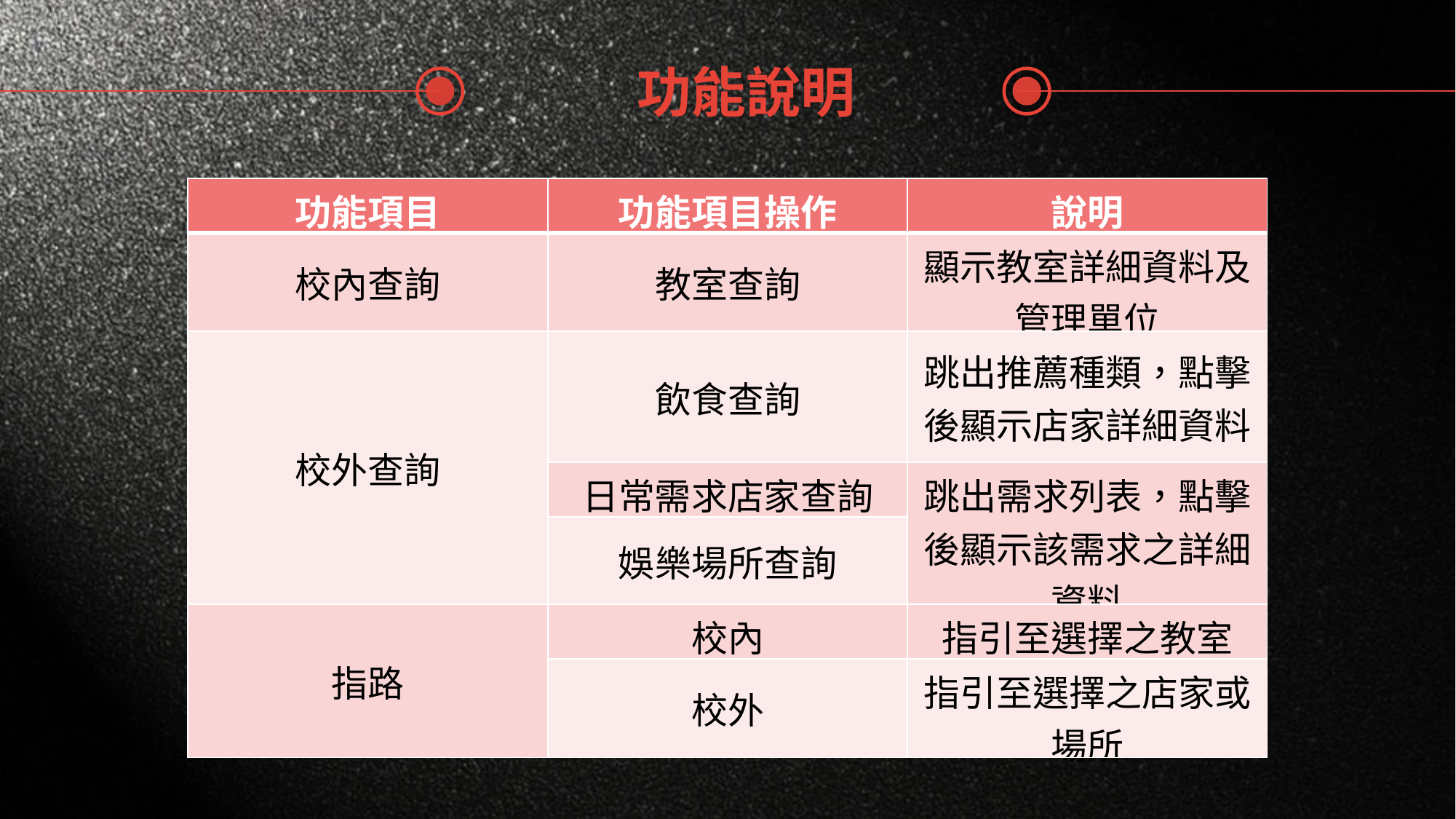

功能說明

| 功能項目 | 功能項目操作 | 說明 |
| --- | --- | --- |
| 校內查詢 | 教室查詢 | 顯示教室詳細資料及管理單位 |
| 校外查詢 | 飲食查詢 | 跳出推薦種類，點擊後顯示店家詳細資料 |
|  | 日常需求店家查詢 | 跳出需求列表，點擊後顯示該需求之詳細資料 |
|  | 娛樂場所查詢 |  |
| 指路 | 校內 | 指引至選擇之教室 |
|  | 校外 | 指引至選擇之店家或場所 |